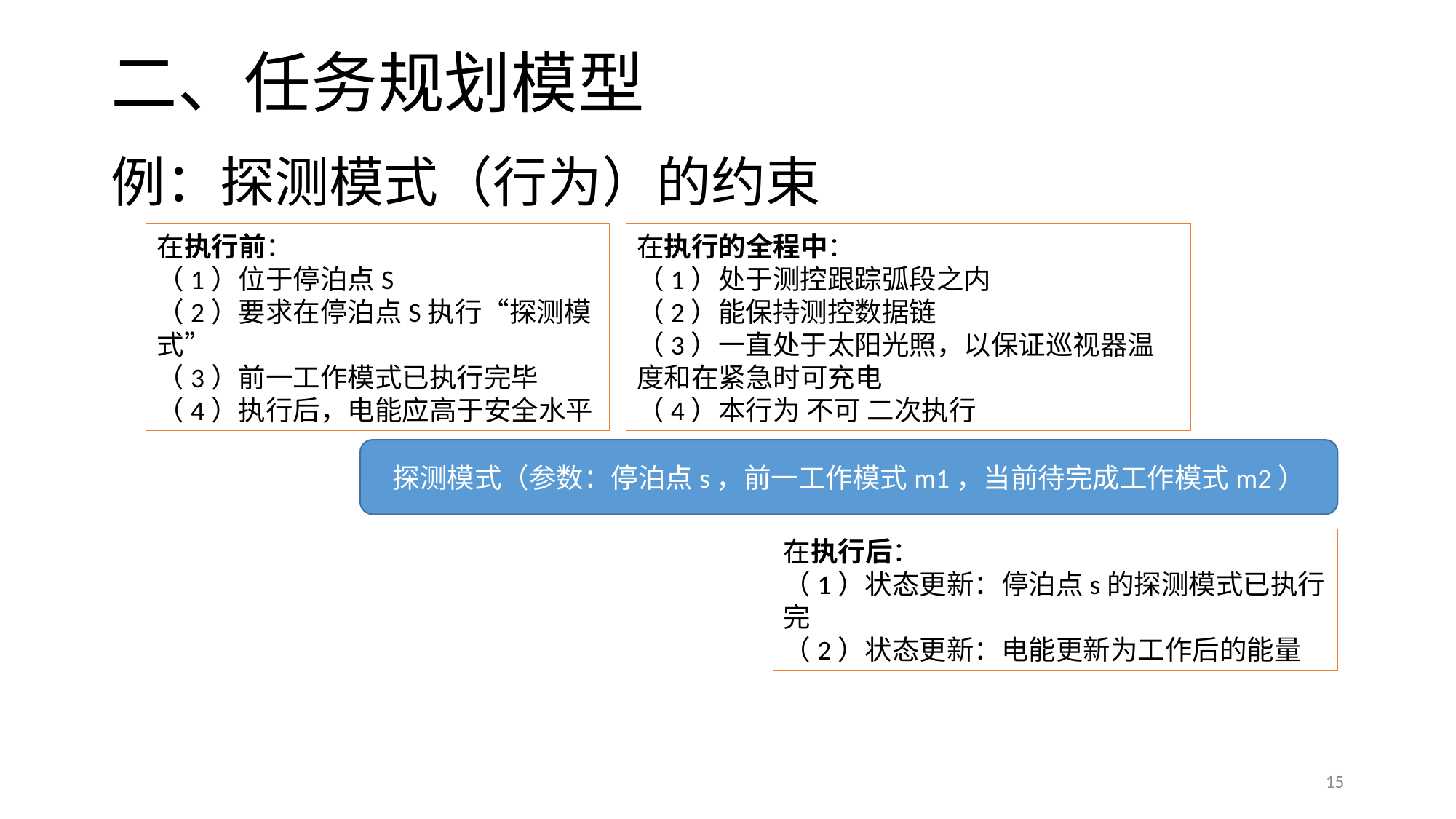

# 二、任务规划模型
例：探测模式（行为）的约束
在执行前：
（1）位于停泊点S
（2）要求在停泊点S执行“探测模式”
（3）前一工作模式已执行完毕
（4）执行后，电能应高于安全水平
在执行的全程中：
（1）处于测控跟踪弧段之内
（2）能保持测控数据链
（3）一直处于太阳光照，以保证巡视器温度和在紧急时可充电
（4）本行为 不可 二次执行
探测模式（参数：停泊点s，前一工作模式m1，当前待完成工作模式m2）
在执行后：
（1）状态更新：停泊点s的探测模式已执行完
（2）状态更新：电能更新为工作后的能量
15